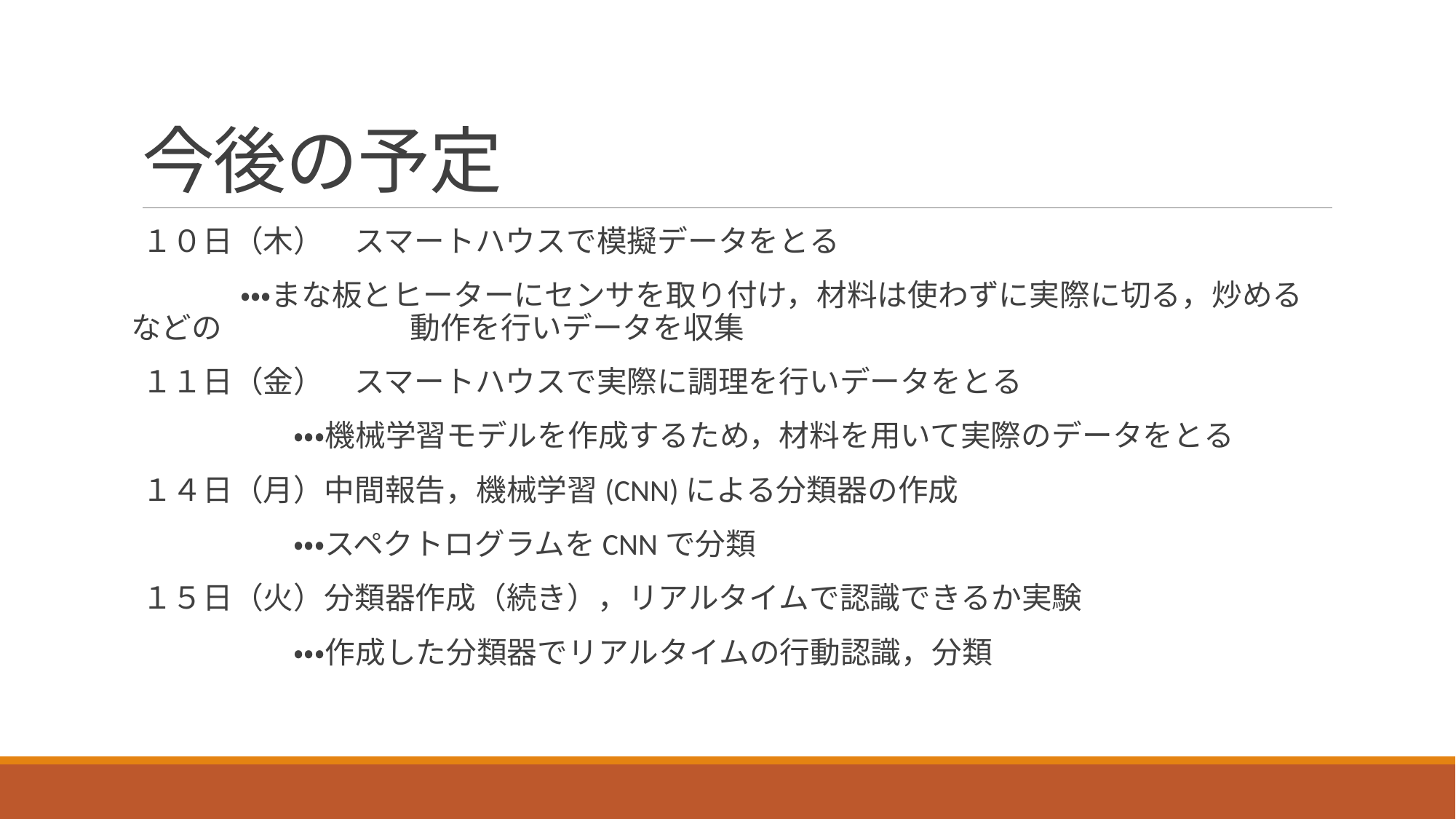

# 今後の予定
１０日（木）　スマートハウスで模擬データをとる
	・・・まな板とヒーターにセンサを取り付け，材料は使わずに実際に切る，炒めるなどの		　　動作を行いデータを収集
１１日（金）　スマートハウスで実際に調理を行いデータをとる
　　　　　・・・機械学習モデルを作成するため，材料を用いて実際のデータをとる
１４日（月）中間報告，機械学習(CNN)による分類器の作成
　　　　　・・・スペクトログラムをCNNで分類
１５日（火）分類器作成（続き），リアルタイムで認識できるか実験
　　　　　・・・作成した分類器でリアルタイムの行動認識，分類